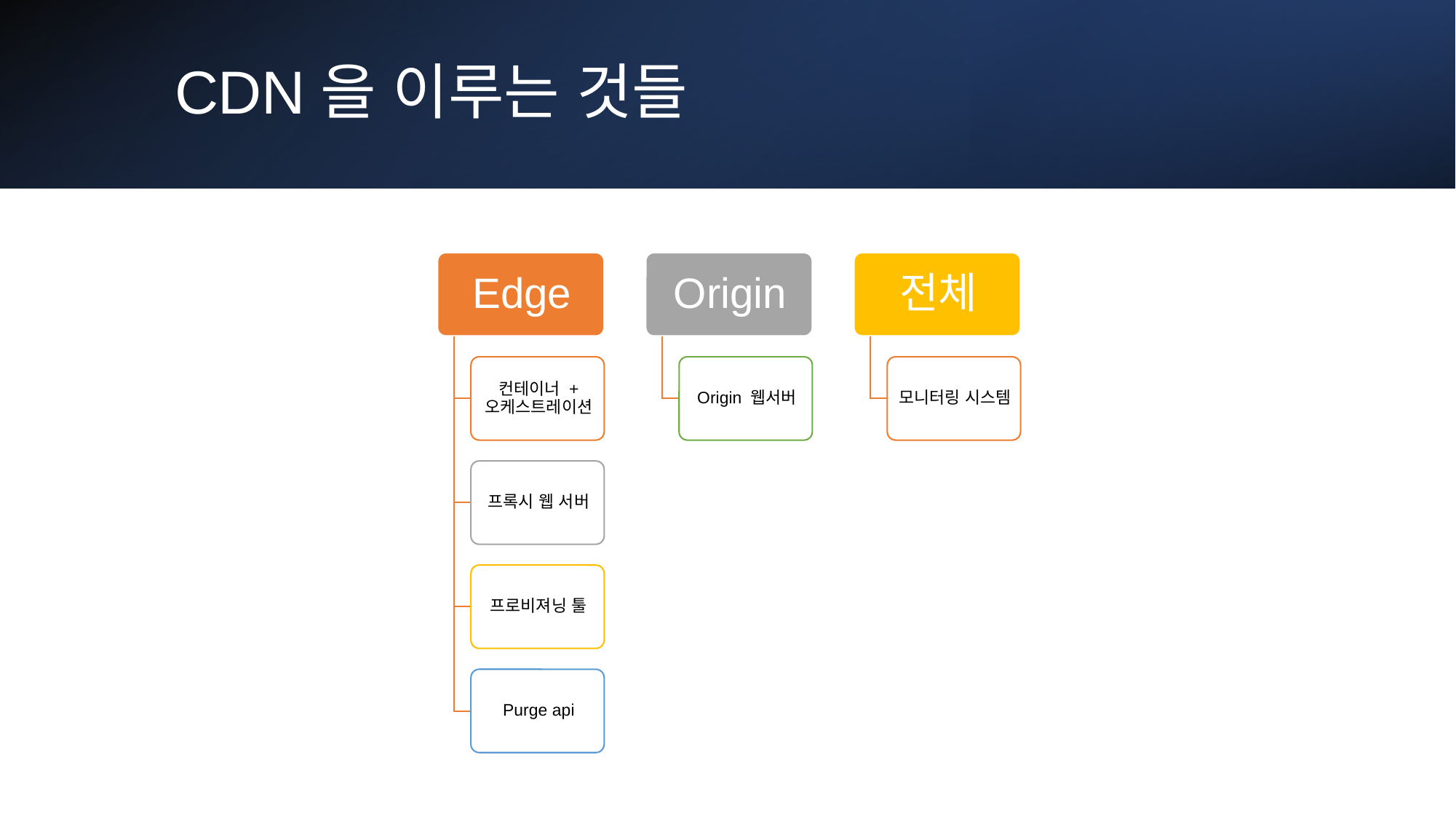

# CDN을 이루는 것들
Edge
컨테이너 + 오케스트레이션
프록시 웹 서버
프로비져닝 툴
Purge api
Origin
Origin 웹서버
전체
모니터링 시스템